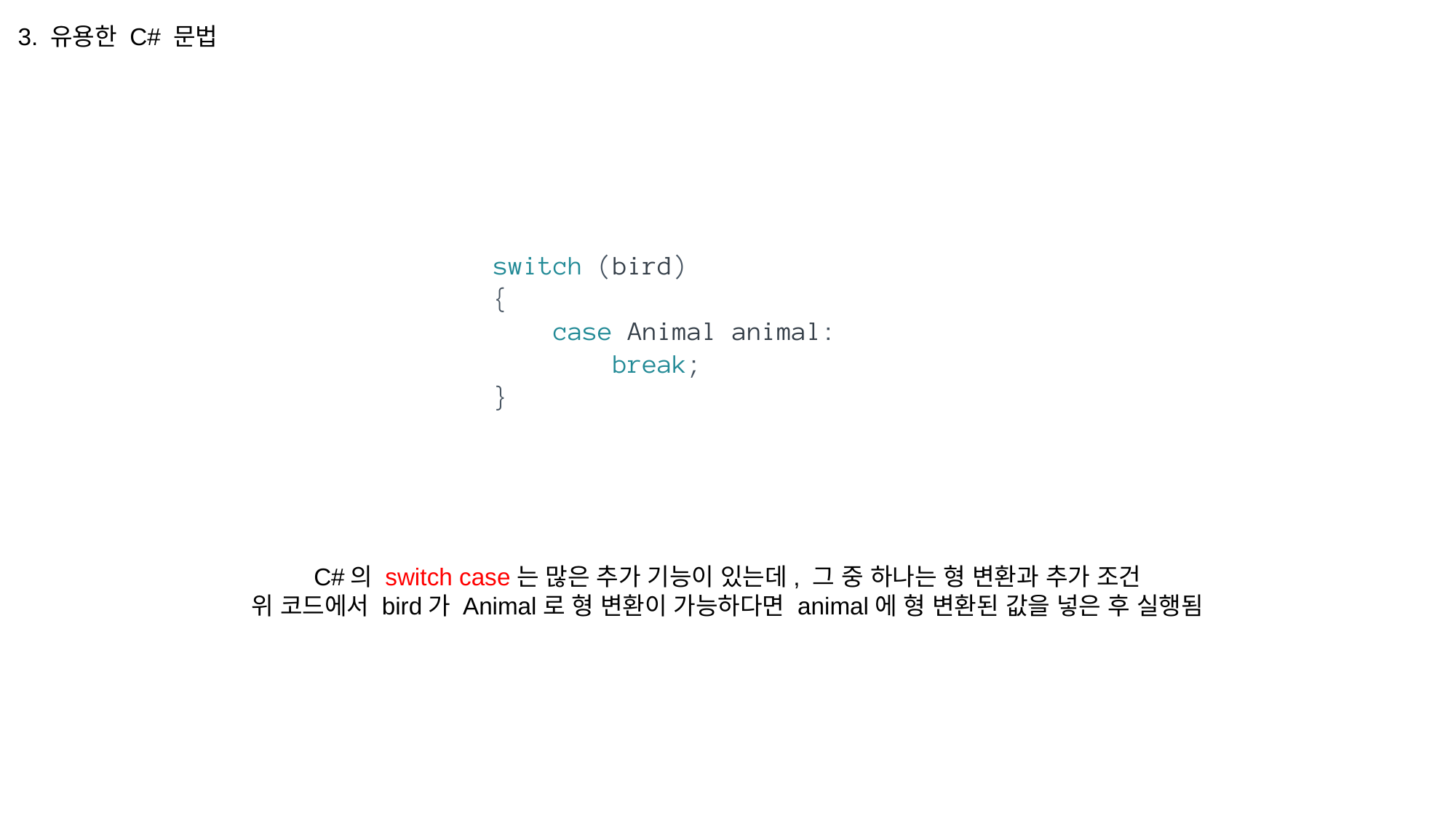

3. 유용한 C# 문법
        switch (bird)
        {
            case Animal animal:
                break;
        }
C#의 switch case는 많은 추가 기능이 있는데, 그 중 하나는 형 변환과 추가 조건
위 코드에서 bird가 Animal로 형 변환이 가능하다면 animal에 형 변환된 값을 넣은 후 실행됨